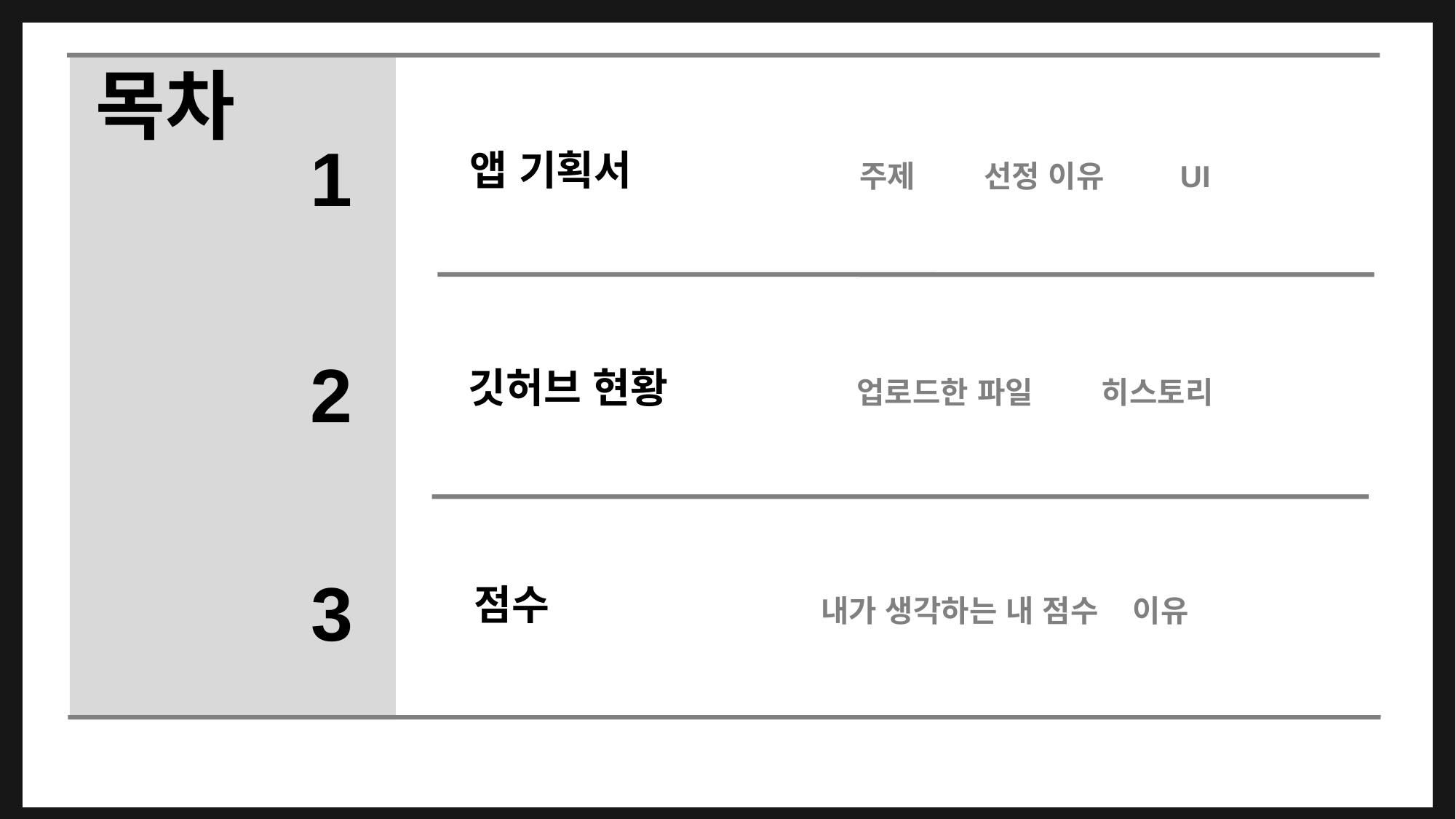

목차

1
앱 기획서
주제        선정 이유        UI
2
깃허브 현황
업로드한 파일        히스토리
3
점수
내가 생각하는 내 점수    이유